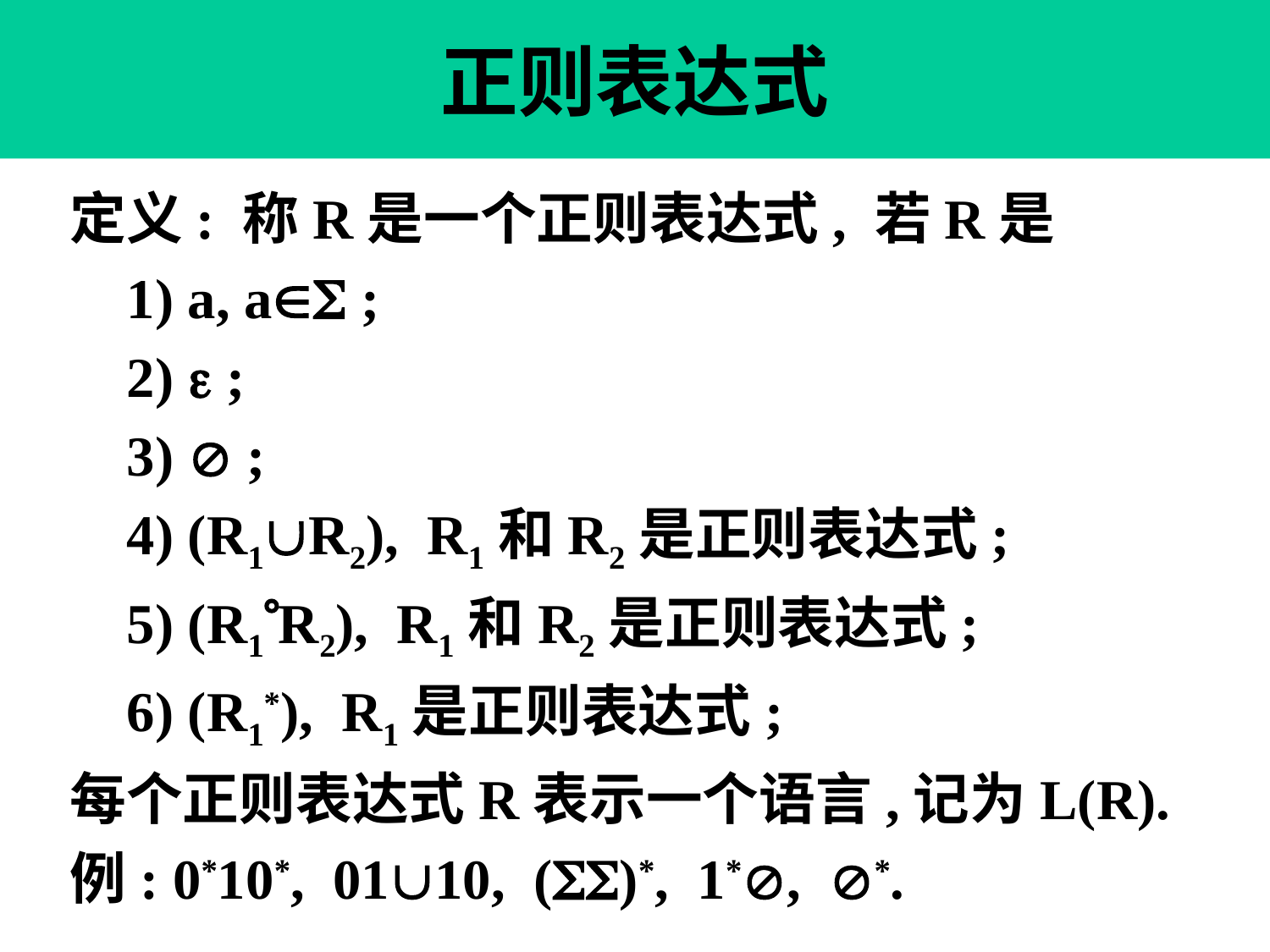

# 正则表达式
定义: 称R是一个正则表达式, 若R是
    1) a, a∈Σ ;
    2) ε ;
    3) ∅ ;
    4) (R1∪R2),  R1和R2是正则表达式;
    5) (R1°R2),  R1和R2是正则表达式;
    6) (R1*),  R1是正则表达式;
每个正则表达式R表示一个语言,记为L(R).
例: 0*10*,  01∪10,  (ΣΣ)*,  1*∅,  ∅*.